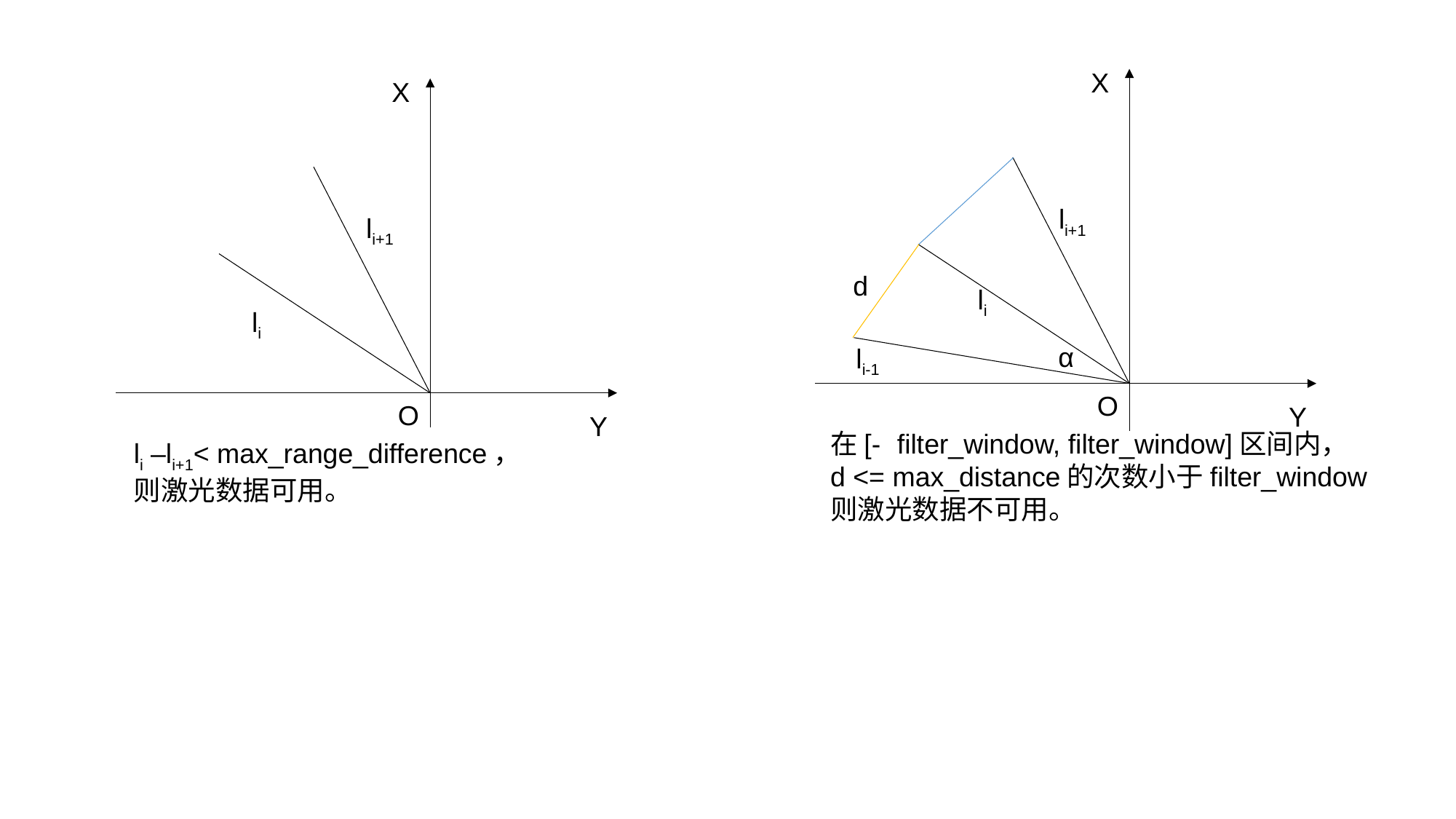

X
X
li+1
li+1
d
li
li
α
li-1
O
O
Y
Y
在[- filter_window, filter_window]区间内，
d <= max_distance的次数小于filter_window
则激光数据不可用。
li –li+1< max_range_difference，
则激光数据可用。